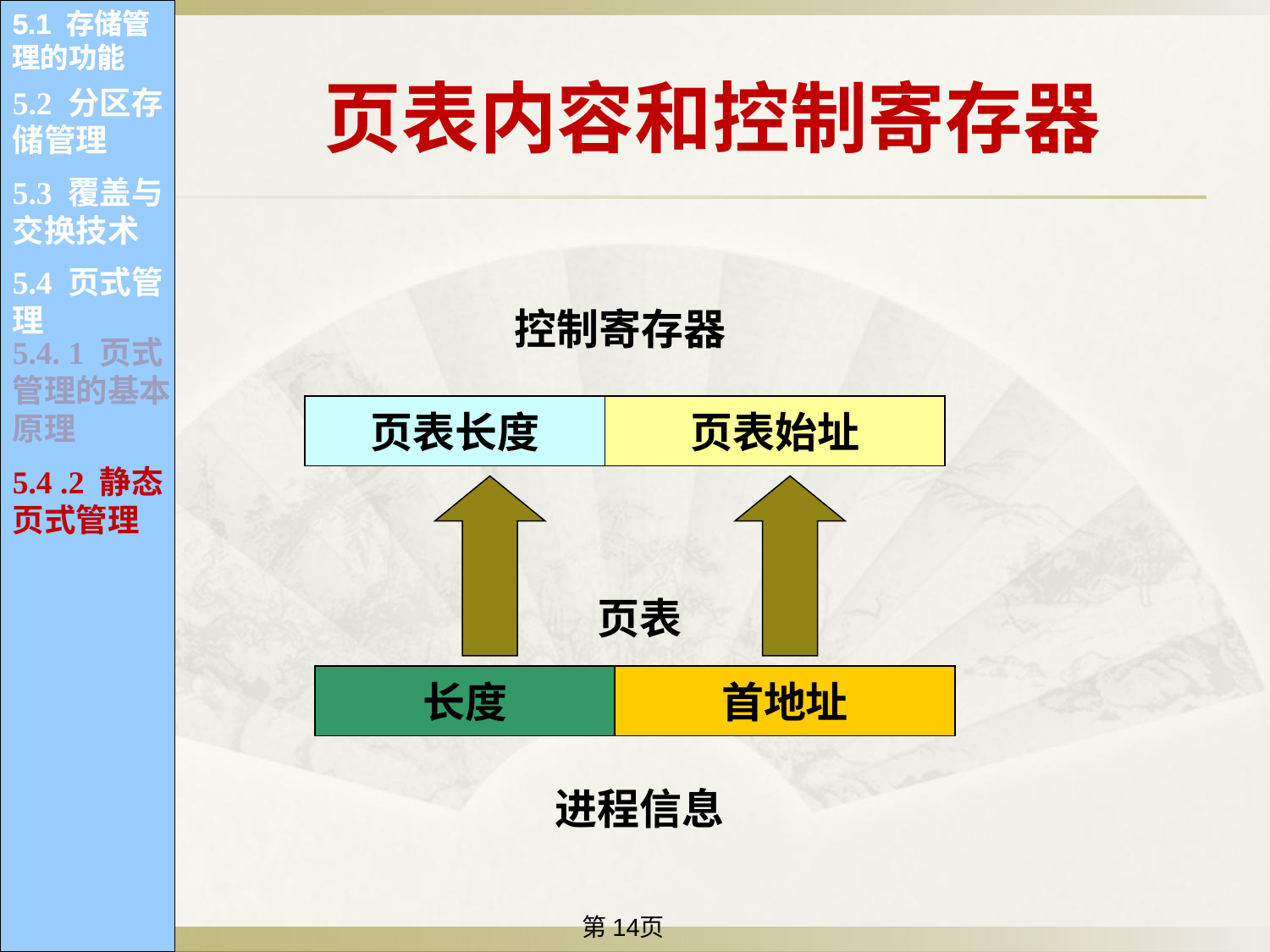

5.1 存储管理的功能

5.1 存储管理的功能
5.1 存储管理的功能
5.1 存储管理的功能

5.1 存储管理的功能

5.1 存储管理的功能
5.1 存储管理的功能
5.1 存储管理的功能

5.1 存储管理的功能

5.1 存储管理的功能
5.1 存储管理的功能
5.1 存储管理的功能
页表内容和控制寄存器
5.2 分区存储管理
5.1.1 内存的分配和回收
5.1.2 内存空间的共享
5.1.2 内存空间的共享
5.3 覆盖与交换技术
5.1.3 存储保护
5.1.3 存储保护
5.4 页式管理
控制寄存器
5.1.4 内存空间的扩充
5.4. 1 页式管理的基本原理
页表长度
页表始址
5.4 .2 静态页式管理

页表
长度
首地址
进程信息